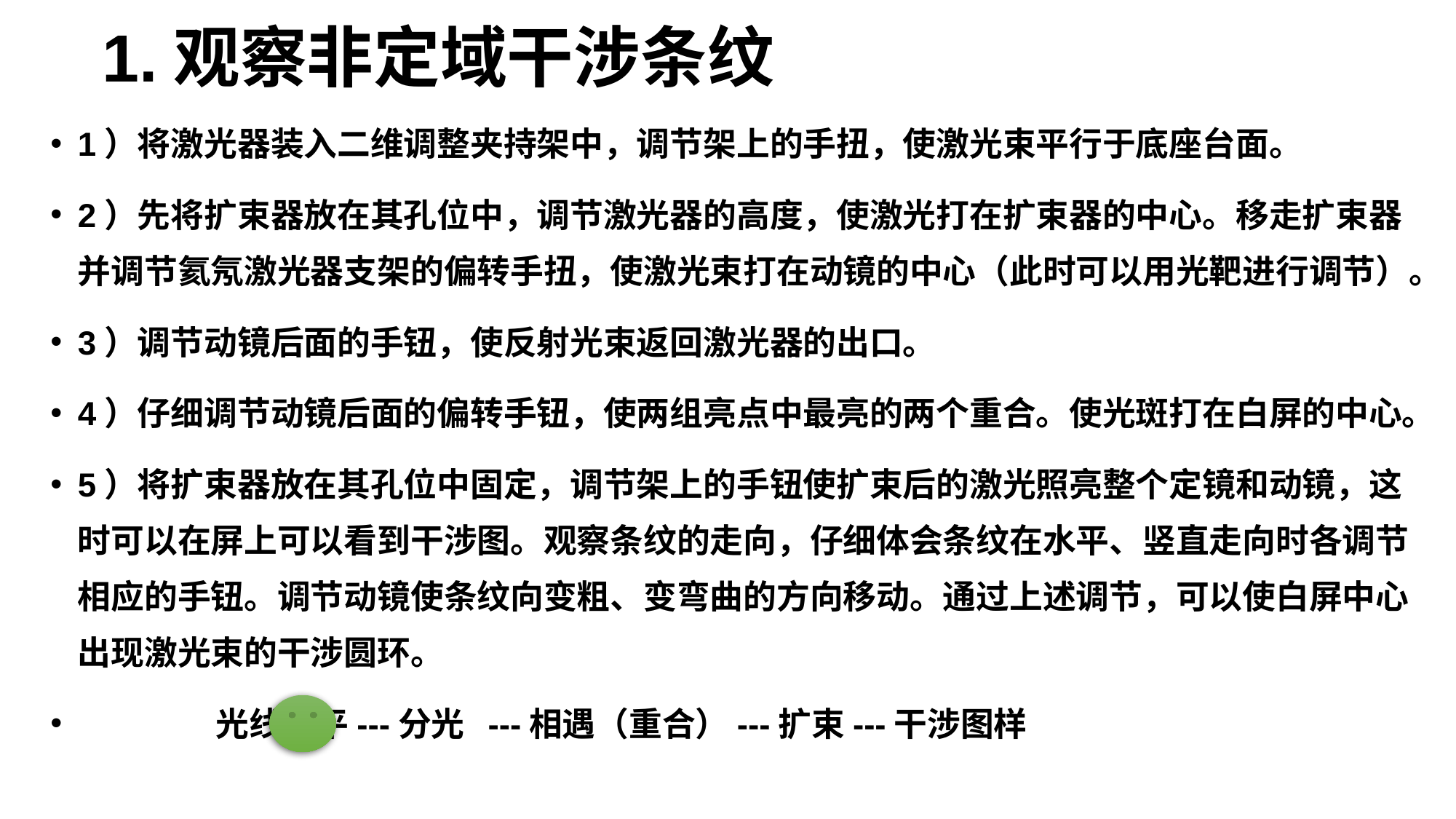

# 1.观察非定域干涉条纹
1）将激光器装入二维调整夹持架中，调节架上的手扭，使激光束平行于底座台面。
2）先将扩束器放在其孔位中，调节激光器的高度，使激光打在扩束器的中心。移走扩束器并调节氦氖激光器支架的偏转手扭，使激光束打在动镜的中心（此时可以用光靶进行调节）。
3）调节动镜后面的手钮，使反射光束返回激光器的出口。
4）仔细调节动镜后面的偏转手钮，使两组亮点中最亮的两个重合。使光斑打在白屏的中心。
5）将扩束器放在其孔位中固定，调节架上的手钮使扩束后的激光照亮整个定镜和动镜，这时可以在屏上可以看到干涉图。观察条纹的走向，仔细体会条纹在水平、竖直走向时各调节相应的手钮。调节动镜使条纹向变粗、变弯曲的方向移动。通过上述调节，可以使白屏中心出现激光束的干涉圆环。
                 光线水平---分光  ---相遇（重合）---扩束---干涉图样